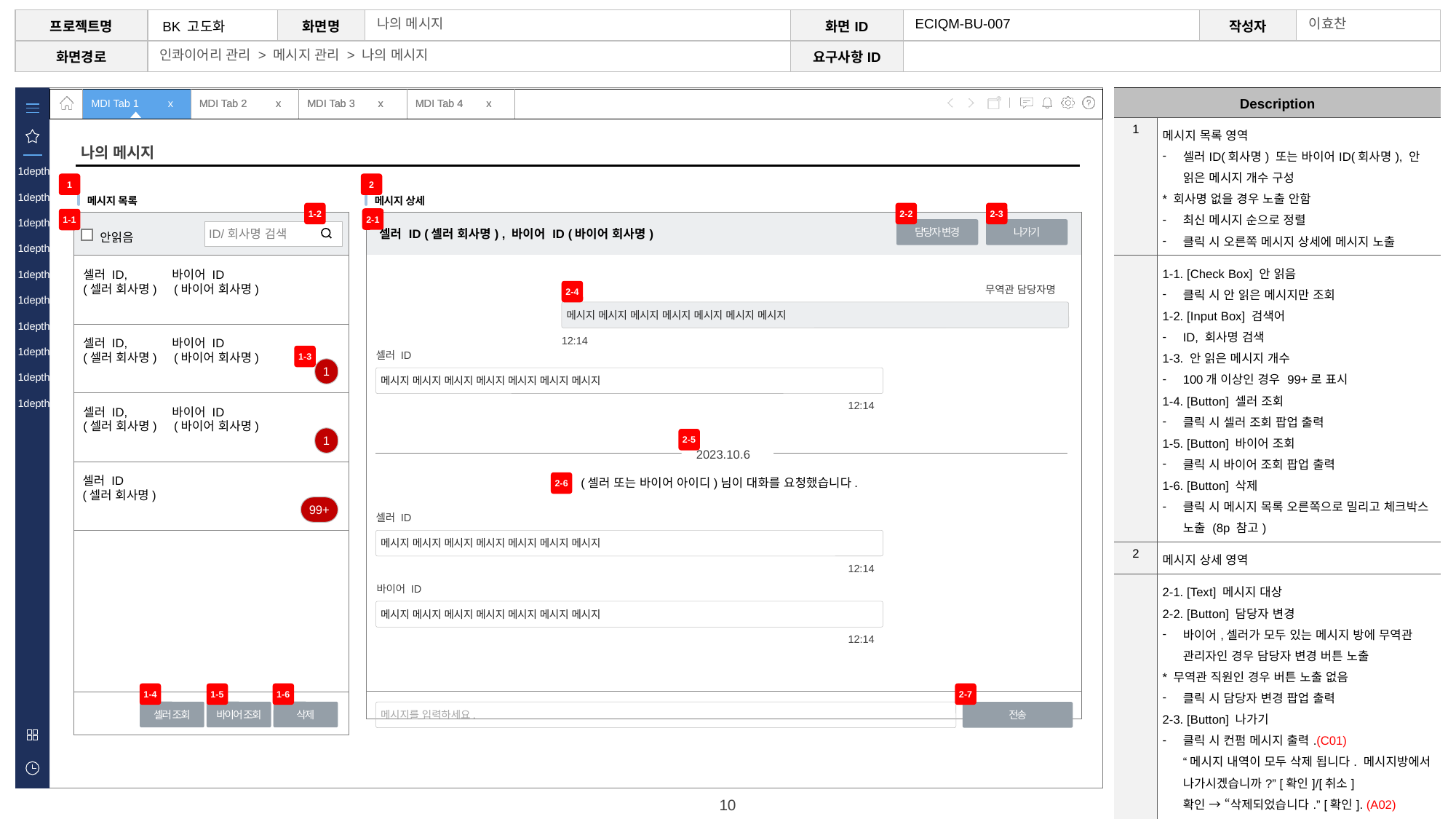

나의 메시지
ECIQM-BU-007
이효찬
인콰이어리 관리 > 메시지 관리 > 나의 메시지

| Description |  |
| --- | --- |
| 1 | 메시지 목록 영역 셀러ID(회사명) 또는 바이어ID(회사명), 안 읽은 메시지 개수 구성 \* 회사명 없을 경우 노출 안함 최신 메시지 순으로 정렬 클릭 시 오른쪽 메시지 상세에 메시지 노출 |
|  | 1-1. [Check Box] 안 읽음 클릭 시 안 읽은 메시지만 조회 1-2. [Input Box] 검색어 ID, 회사명 검색 1-3. 안 읽은 메시지 개수 100개 이상인 경우 99+로 표시 1-4. [Button] 셀러 조회 클릭 시 셀러 조회 팝업 출력 1-5. [Button] 바이어 조회 클릭 시 바이어 조회 팝업 출력 1-6. [Button] 삭제 클릭 시 메시지 목록 오른쪽으로 밀리고 체크박스 노출 (8p 참고) |
| 2 | 메시지 상세 영역 |
|  | 2-1. [Text] 메시지 대상 2-2. [Button] 담당자 변경 바이어,셀러가 모두 있는 메시지 방에 무역관 관리자인 경우 담당자 변경 버튼 노출 \* 무역관 직원인 경우 버튼 노출 없음 클릭 시 담당자 변경 팝업 출력 2-3. [Button] 나가기 클릭 시 컨펌 메시지 출력.(C01) “메시지 내역이 모두 삭제 됩니다. 메시지방에서 나가시겠습니까?” [확인]/[취소] 확인 → “삭제되었습니다.” [확인]. (A02) 메시지방 삭제 처리(본인 메시지방만 삭제 처리 되고 상대방 메시지방은 그대로 유지) |
| 이슈 |  |
나의 메시지
1
2
메시지 목록
메시지 상세
1-2
2-3
2-2
2-1
1-1
| 셀러 ID (셀러 회사명) , 바이어 ID (바이어 회사명) |
| --- |
|  |
|  |
|  |
|  |
|  |
|  |
|  |
|  |
|  |
|  |
|  |
|  |
|  |
|  |
|  |
|  |
|  |
|  |
| --- |
|  |
|  |
|  |
|  |
|  |
|  |
    안읽음
담당자 변경
나가기
ID/회사명 검색

셀러 ID,            바이어 ID
(셀러 회사명)     (바이어 회사명)
무역관 담당자명
2-4
메시지 메시지 메시지 메시지 메시지 메시지 메시지
12:14
셀러 ID,            바이어 ID
(셀러 회사명)     (바이어 회사명)
셀러 ID
1-3
1
메시지 메시지 메시지 메시지 메시지 메시지 메시지
12:14
셀러 ID,            바이어 ID
(셀러 회사명)     (바이어 회사명)
1
2-5
2023.10.6
셀러 ID
(셀러 회사명)
(셀러 또는 바이어 아이디)님이 대화를 요청했습니다.
2-6
99+
셀러 ID
메시지 메시지 메시지 메시지 메시지 메시지 메시지
12:14
바이어 ID
메시지 메시지 메시지 메시지 메시지 메시지 메시지
12:14
1-4
1-5
1-6
2-7
셀러 조회
바이어 조회
삭제
메시지를 입력하세요.
전송